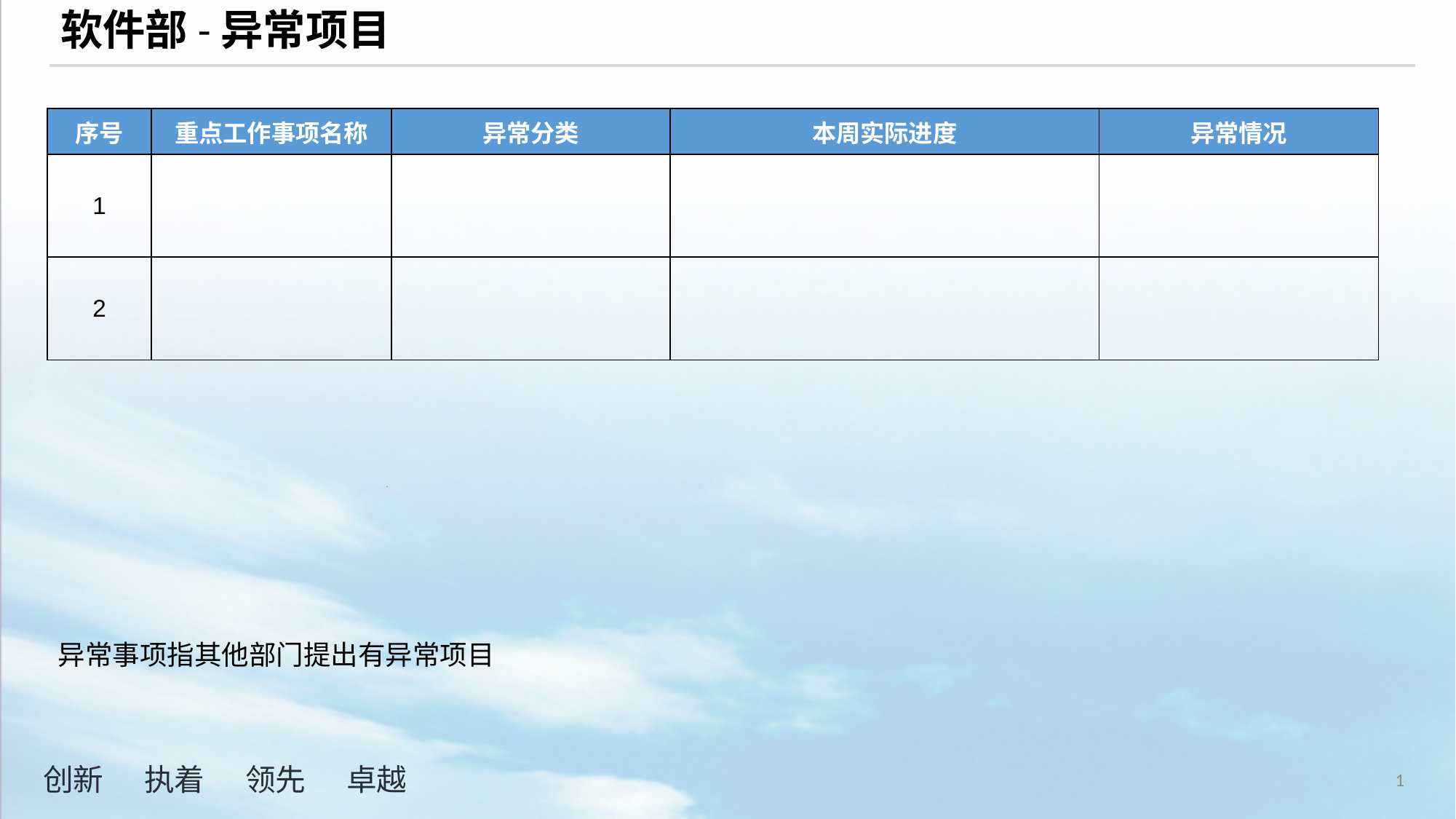

软件部-异常项目
| 序号 | 重点工作事项名称 | 异常分类 | 本周实际进度 | 异常情况 |
| --- | --- | --- | --- | --- |
| 1 |  |  |  |  |
| 2 |  |  |  |  |
异常事项指其他部门提出有异常项目
1